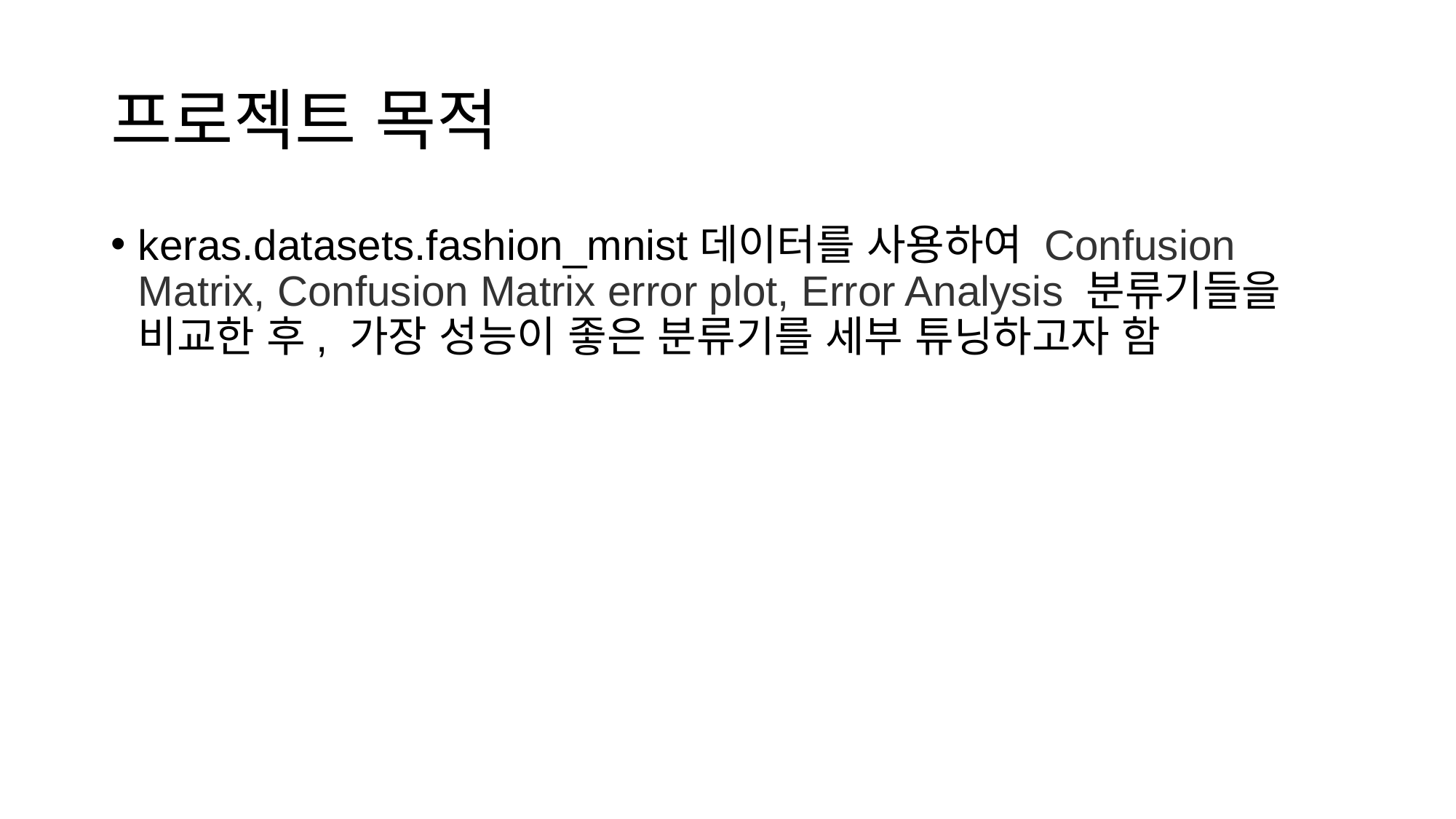

# 프로젝트 목적
keras.datasets.fashion_mnist데이터를 사용하여 Confusion Matrix, Confusion Matrix error plot, Error Analysis 분류기들을 비교한 후, 가장 성능이 좋은 분류기를 세부 튜닝하고자 함